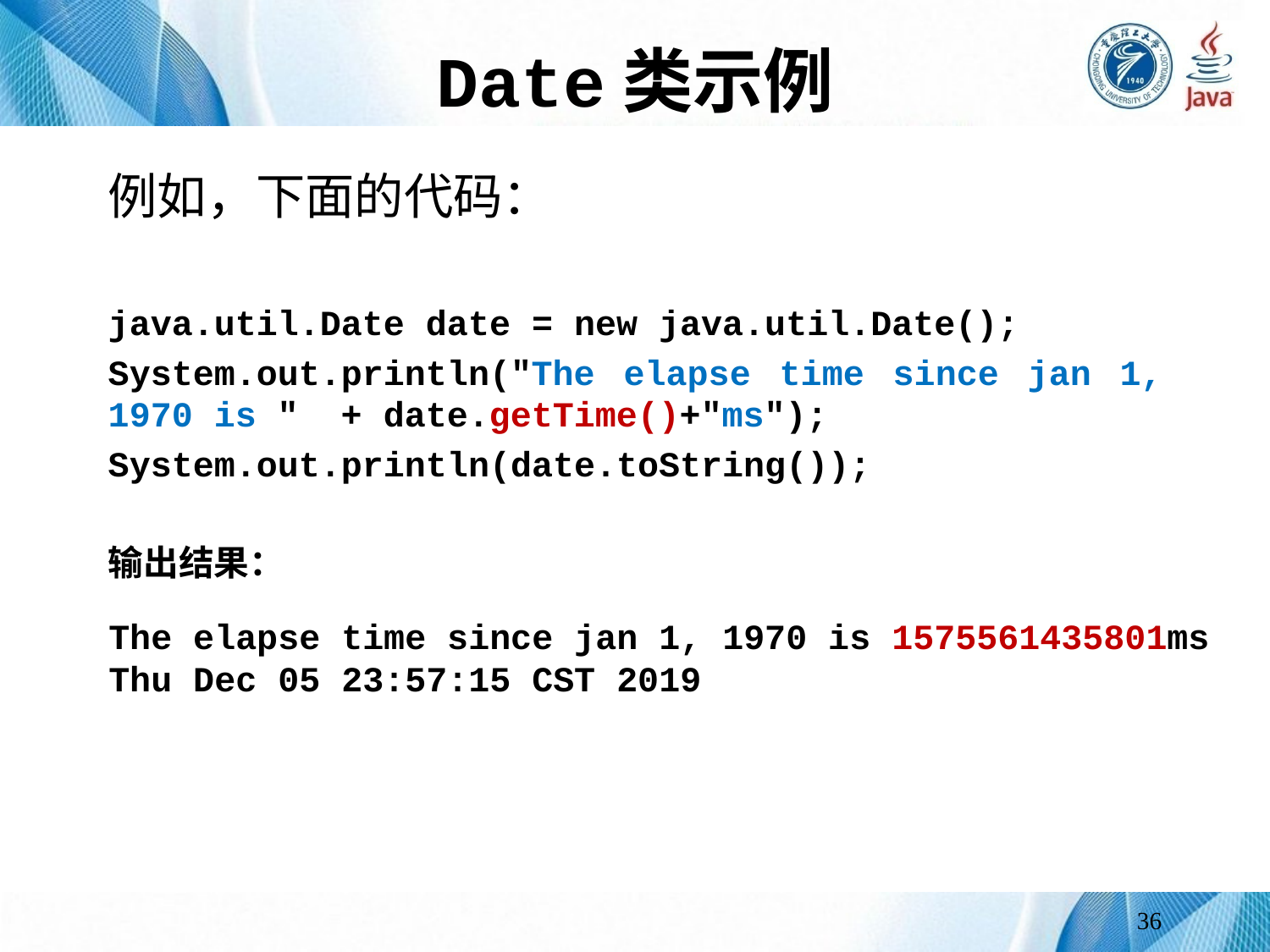

# Date类示例
例如，下面的代码：

java.util.Date date = new java.util.Date();
System.out.println("The elapse time since jan 1, 1970 is "  + date.getTime()+"ms");
System.out.println(date.toString());

输出结果：

The elapse time since jan 1, 1970 is 1575561435801ms
Thu Dec 05 23:57:15 CST 2019
36